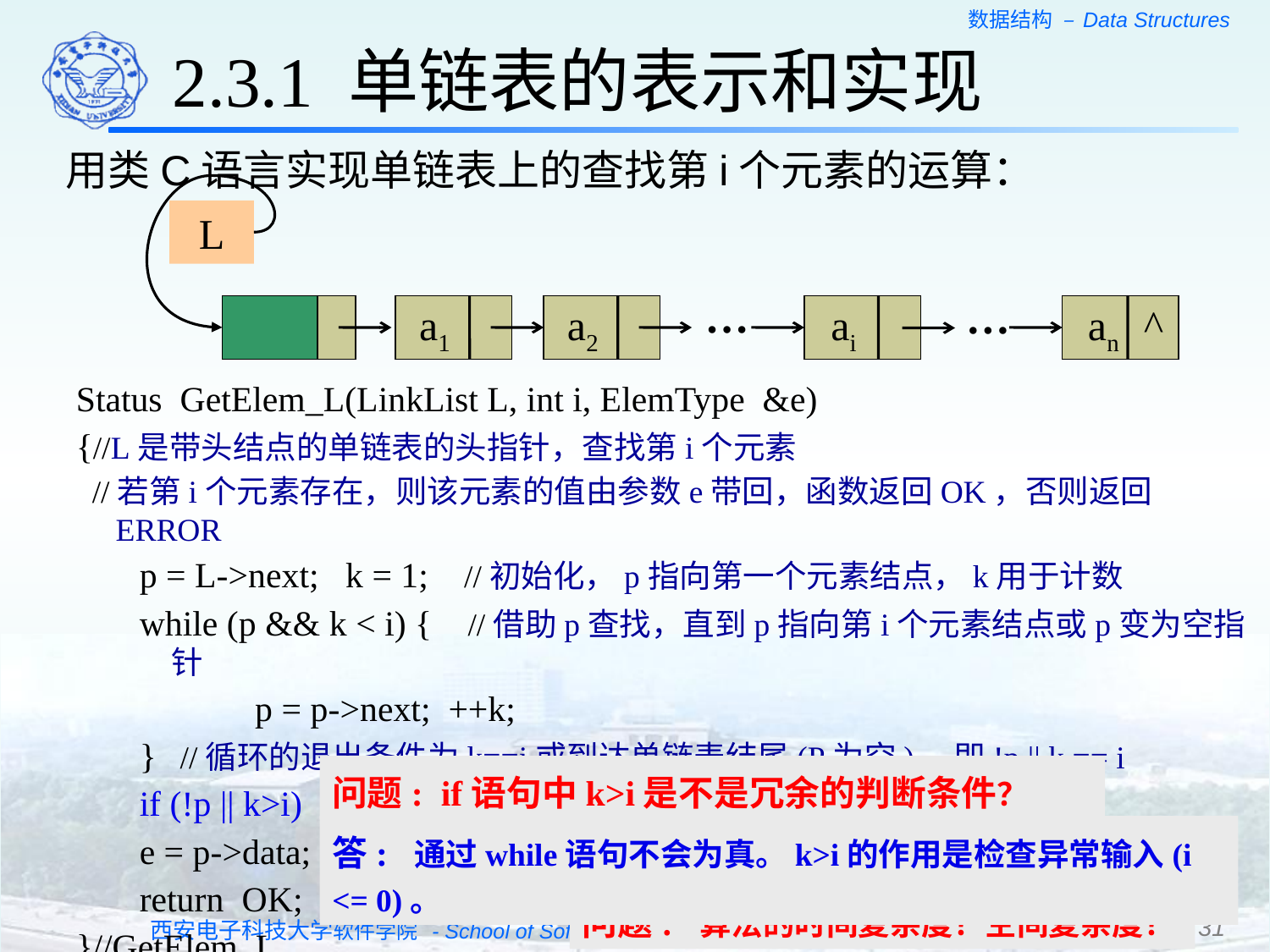

2.3.1 单链表的表示和实现
用类C语言实现单链表上的查找第i个元素的运算：
L
…
…

a1

a2

ai

 an    ^

Status  GetElem_L(LinkList L, int i, ElemType  &e)
{//L是带头结点的单链表的头指针，查找第i个元素
  //若第i个元素存在，则该元素的值由参数e带回，函数返回OK，否则返回ERROR
p = L->next;   k = 1;    //初始化，p指向第一个元素结点，k用于计数
while (p && k < i) {    //借助p查找，直到p指向第i个元素结点或p变为空指针
             p = p->next;  ++k;
}	 //循环的退出条件为k==i或到达单链表结尾(P为空)，即!p || k == i
if (!p || k>i)   return  ERROR;      //第i个元素不存在
e = p->data;
return  OK;
}//GetElem_L
问题:  if语句中k>i是不是冗余的判断条件？
答:  通过while语句不会为真。k>i的作用是检查异常输入(i <= 0)。
问题:  算法的时间复杂度？空间复杂度？
31